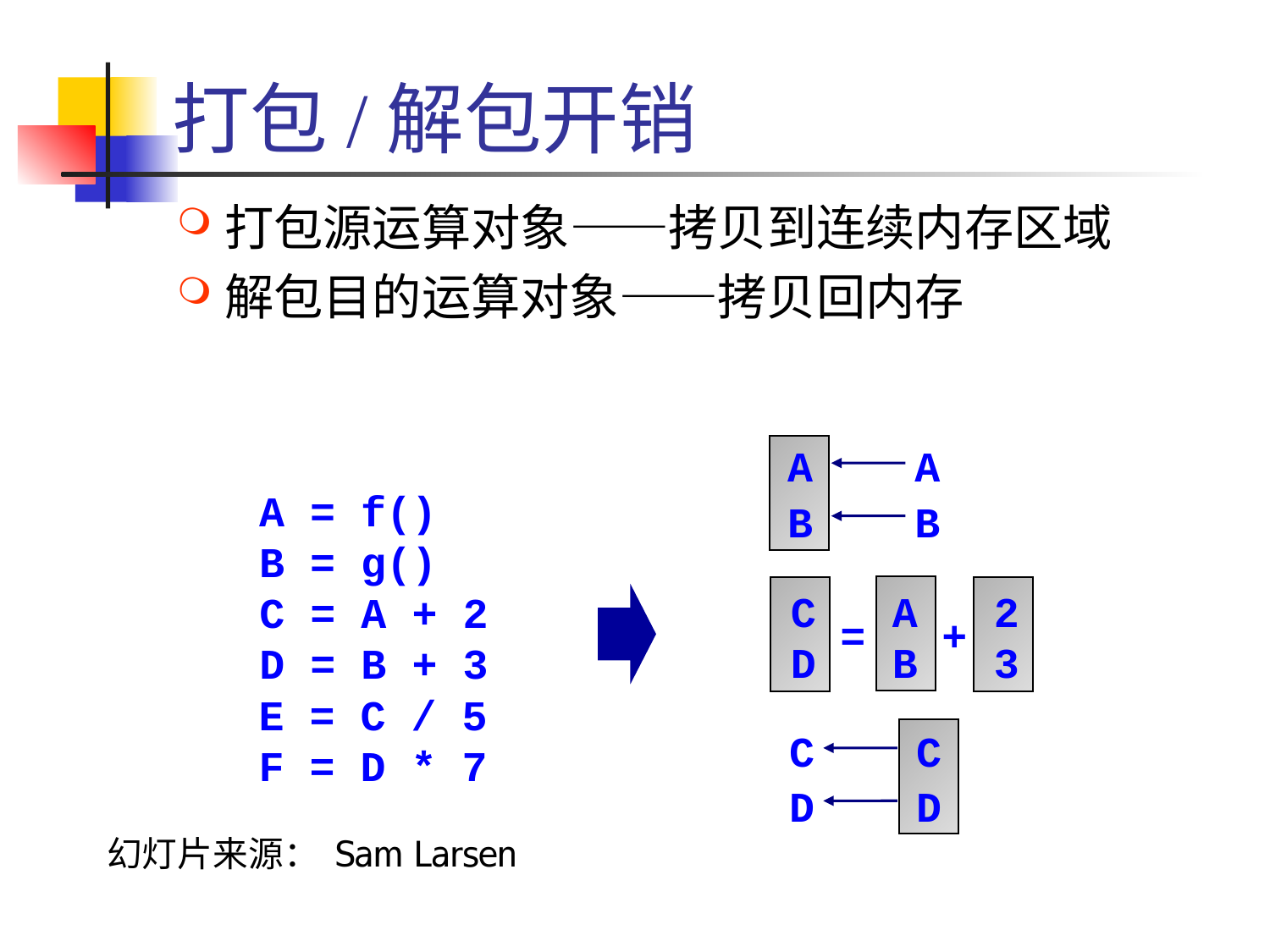

# 打包/解包开销
打包源运算对象——拷贝到连续内存区域
解包目的运算对象——拷贝回内存
A    A

B    B

A = f()
B = g()

C   A   2
D   B   3
C = A + 2
D = B + 3
=   +

E = C / 5
F = D * 7
C    C

D    D

幻灯片来源： Sam Larsen